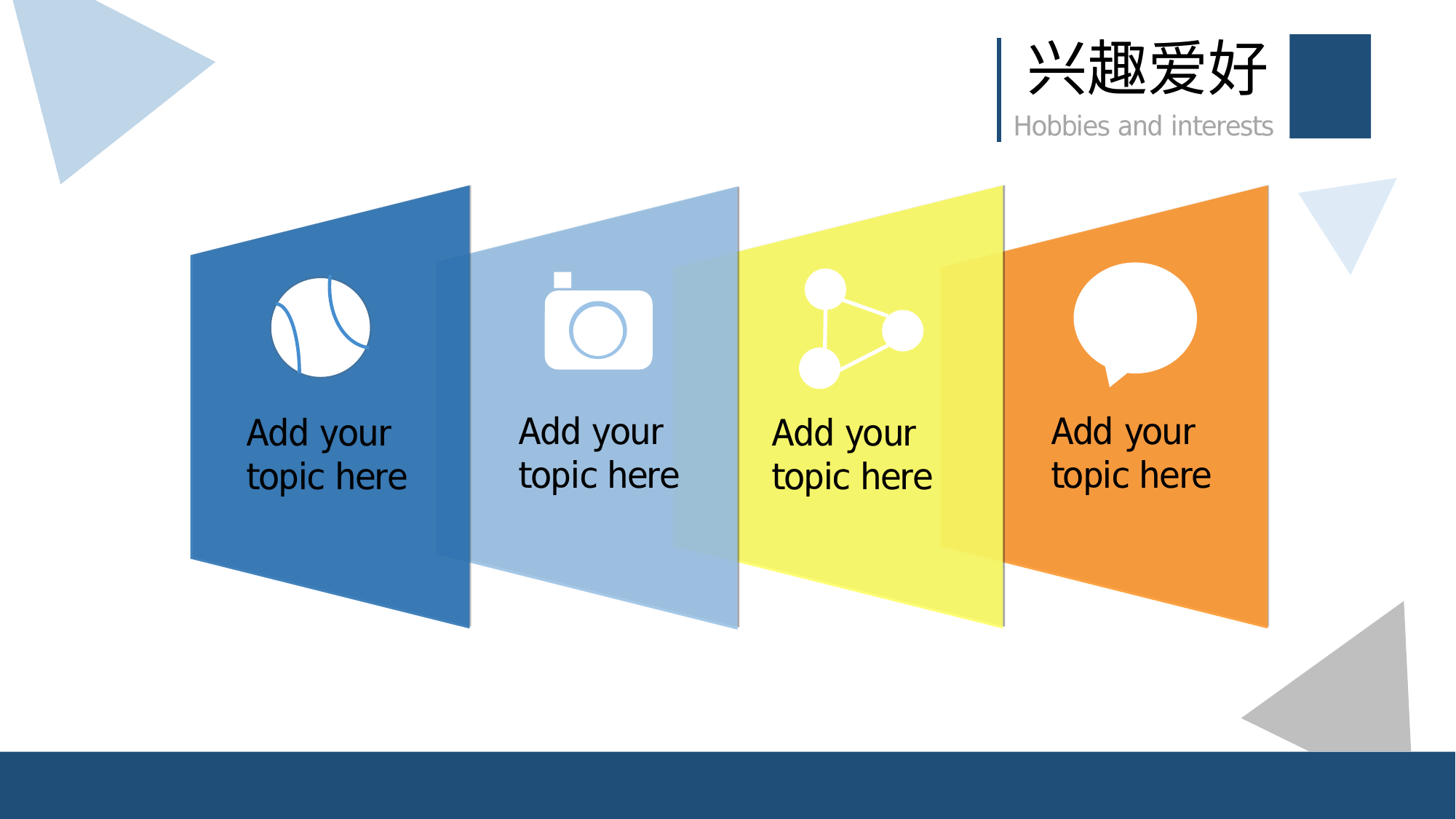

兴趣爱好

Hobbies and interests

Add your
topic here
Add your
topic here
Add your
topic here
Add your
topic here